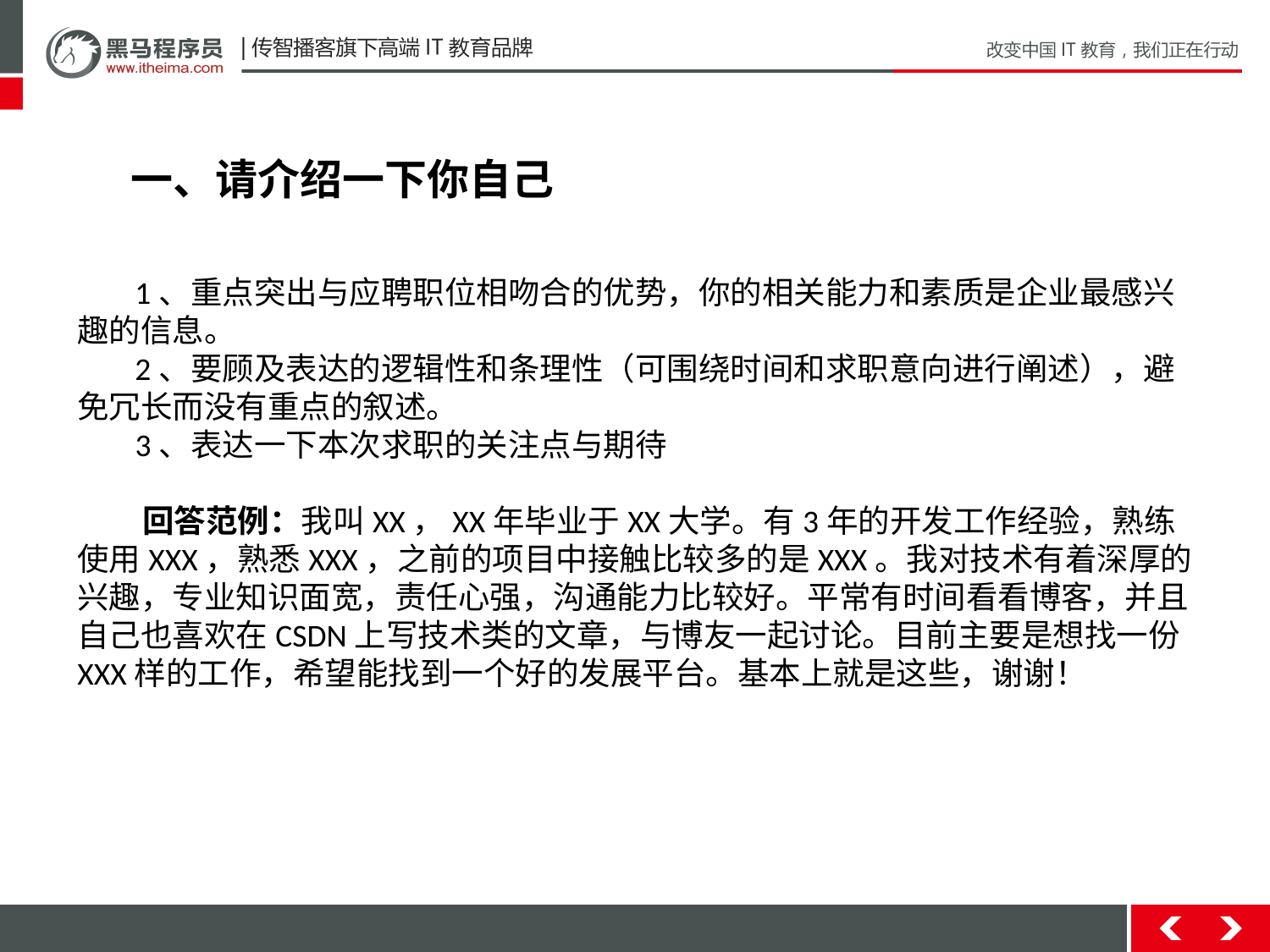

一、请介绍一下你自己
        1、重点突出与应聘职位相吻合的优势，你的相关能力和素质是企业最感兴趣的信息。
        2、要顾及表达的逻辑性和条理性（可围绕时间和求职意向进行阐述），避免冗长而没有重点的叙述。
        3、表达一下本次求职的关注点与期待

        回答范例：我叫XX，XX年毕业于XX大学。有3年的开发工作经验，熟练使用XXX，熟悉XXX，之前的项目中接触比较多的是XXX。我对技术有着深厚的兴趣，专业知识面宽，责任心强，沟通能力比较好。平常有时间看看博客，并且自己也喜欢在CSDN上写技术类的文章，与博友一起讨论。目前主要是想找一份XXX样的工作，希望能找到一个好的发展平台。基本上就是这些，谢谢！